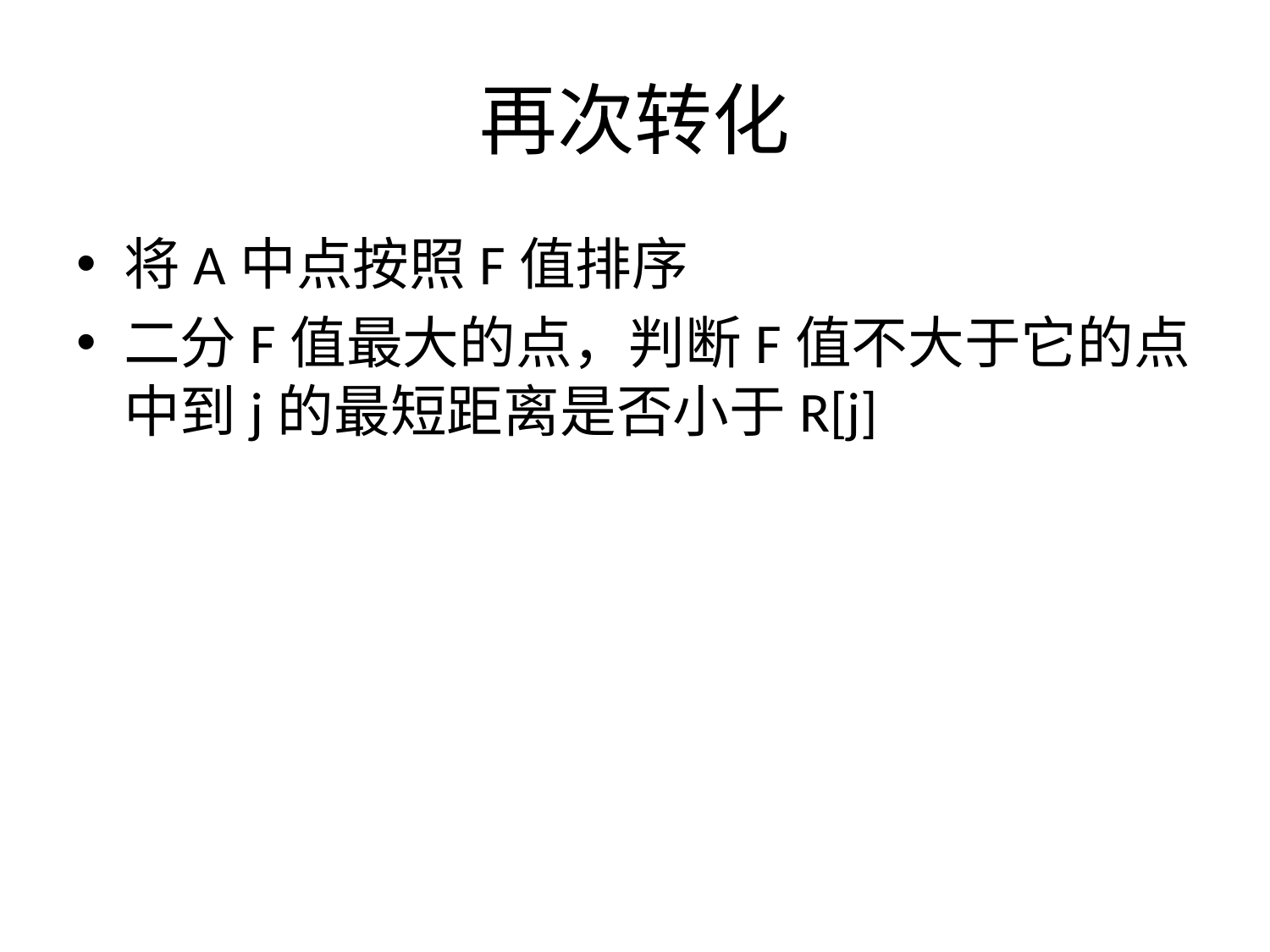

# 再次转化
将A中点按照F值排序
二分F值最大的点，判断F值不大于它的点中到j的最短距离是否小于R[j]